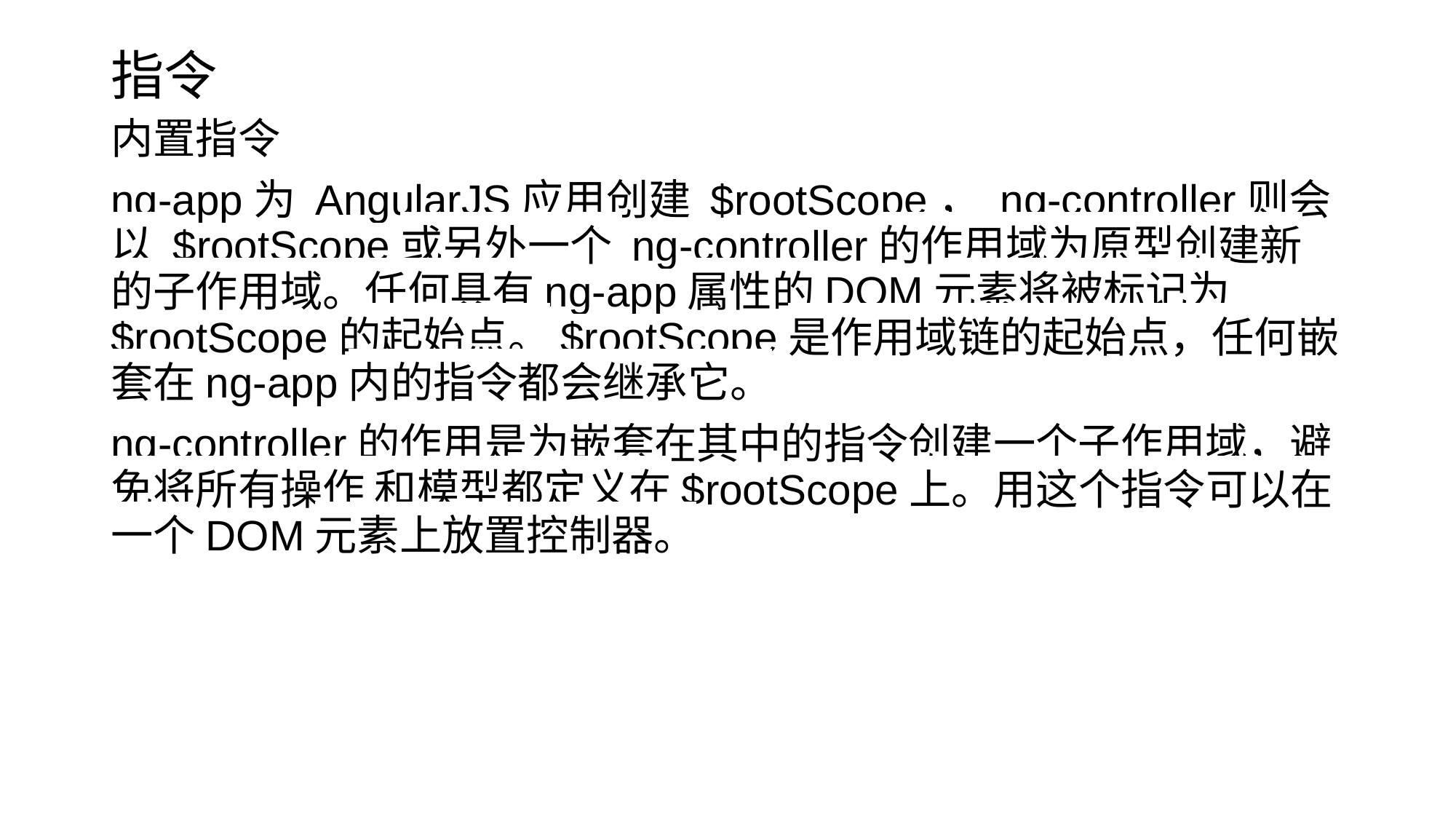

# 指令
内置指令
ng-app为 AngularJS应用创建 $rootScope， ng-controller则会以 $rootScope或另外一个 ng-controller的作用域为原型创建新的子作用域。任何具有ng-app属性的DOM元素将被标记为$rootScope的起始点。$rootScope是作用域链的起始点，任何嵌套在ng-app内的指令都会继承它。
ng-controller的作用是为嵌套在其中的指令创建一个子作用域，避免将所有操作 和模型都定义在$rootScope上。用这个指令可以在一个DOM元素上放置控制器。